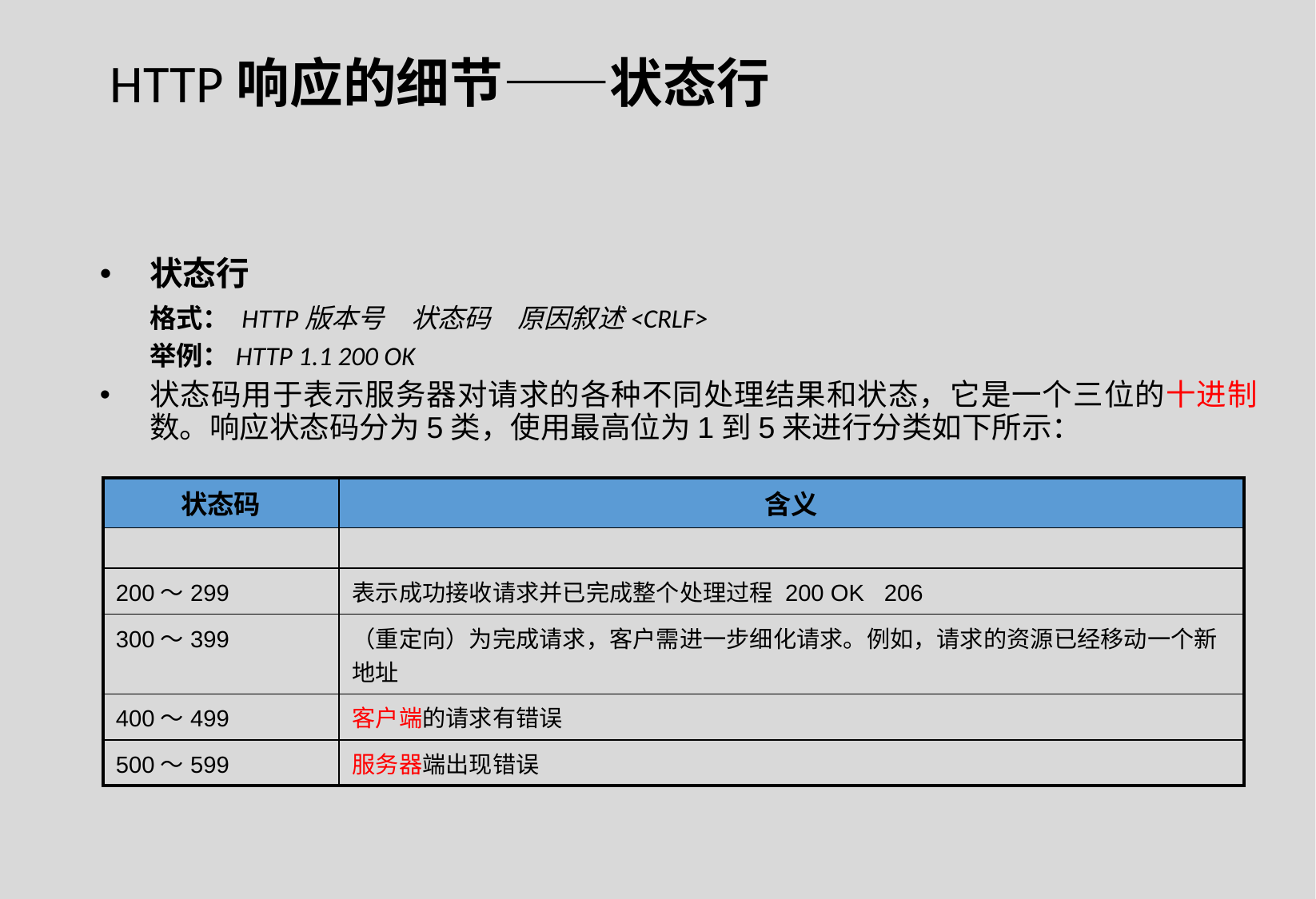

HTTP响应的细节——状态行
状态行
	格式： HTTP版本号　状态码　原因叙述<CRLF>
	举例：HTTP 1.1 200 OK
状态码用于表示服务器对请求的各种不同处理结果和状态，它是一个三位的十进制数。响应状态码分为5类，使用最高位为1到5来进行分类如下所示：
| 状态码 | 含义 |
| --- | --- |
|  |  |
| 200～299 | 表示成功接收请求并已完成整个处理过程 200 OK 206 |
| 300～399 | （重定向）为完成请求，客户需进一步细化请求。例如，请求的资源已经移动一个新地址 |
| 400～499 | 客户端的请求有错误 |
| 500～599 | 服务器端出现错误 |